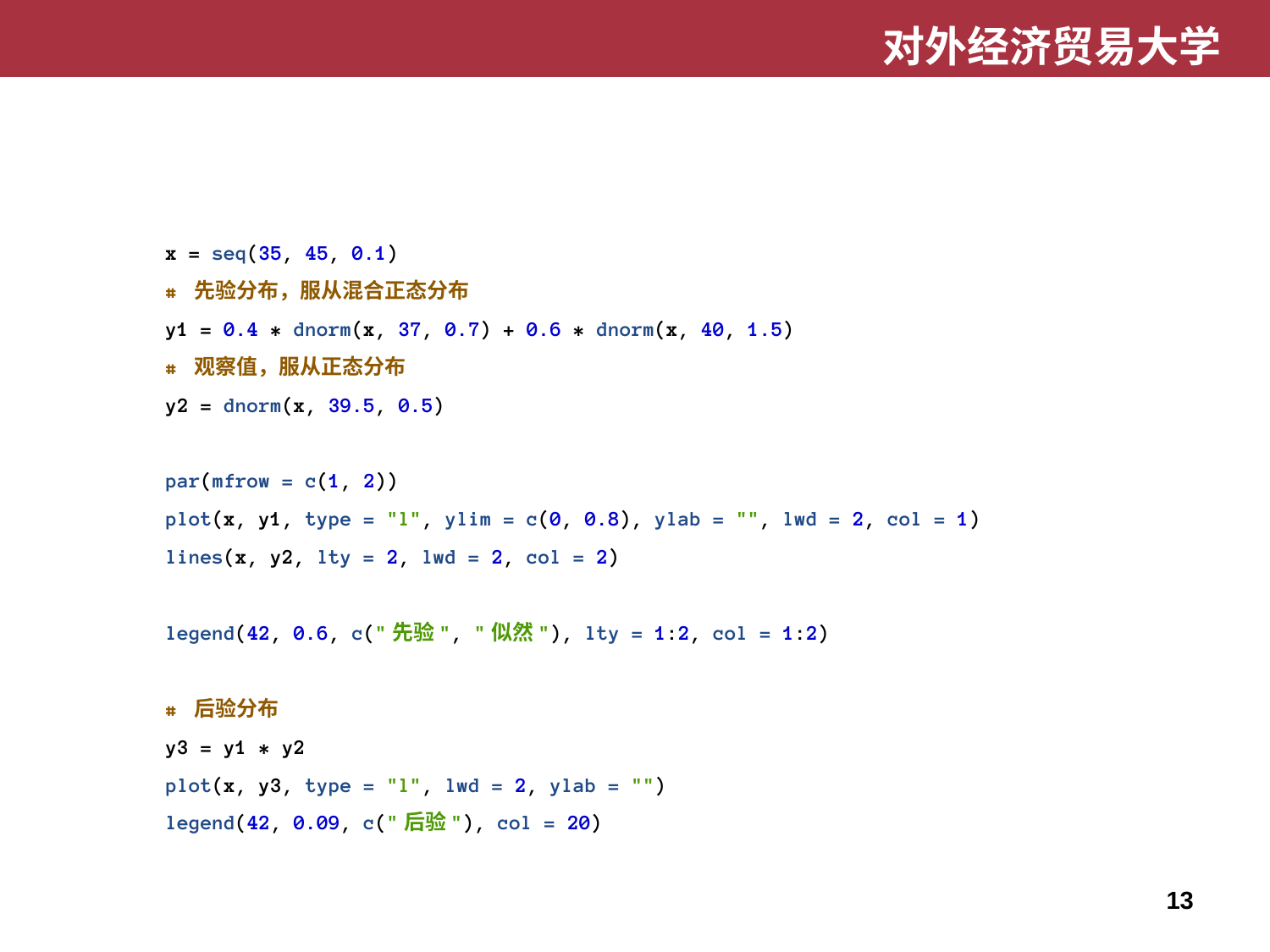

x = seq(35, 45, 0.1)
# 先验分布，服从混合正态分布
y1 = 0.4 * dnorm(x, 37, 0.7) + 0.6 * dnorm(x, 40, 1.5)
# 观察值，服从正态分布
y2 = dnorm(x, 39.5, 0.5)
par(mfrow = c(1, 2))
plot(x, y1, type = "l", ylim = c(0, 0.8), ylab = "", lwd = 2, col = 1)
lines(x, y2, lty = 2, lwd = 2, col = 2)
legend(42, 0.6, c("先验", "似然"), lty = 1:2, col = 1:2)
# 后验分布
y3 = y1 * y2
plot(x, y3, type = "l", lwd = 2, ylab = "")
legend(42, 0.09, c("后验"), col = 20)
13